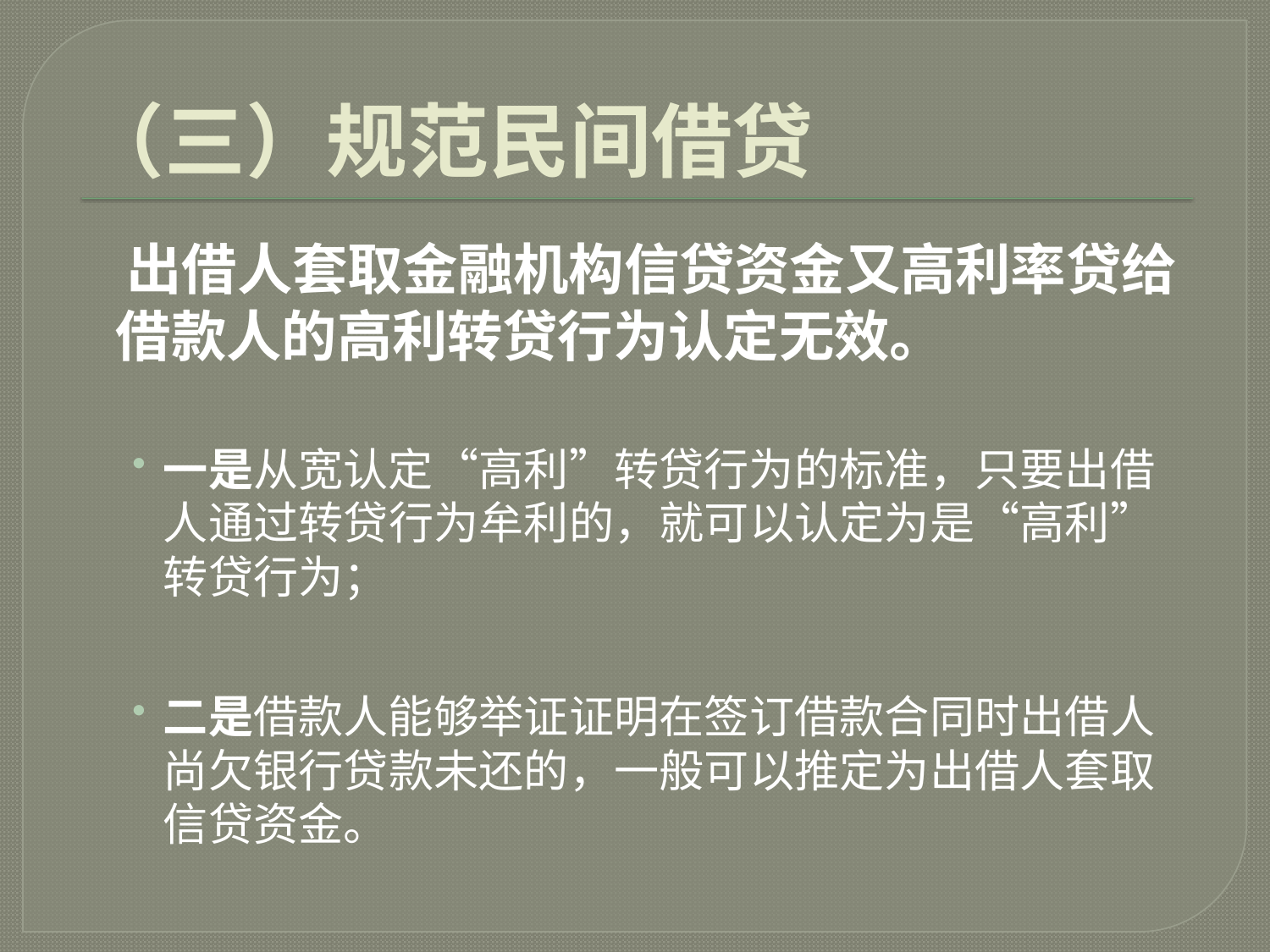

# （三）规范民间借贷
   出借人套取金融机构信贷资金又高利率贷给借款人的高利转贷行为认定无效。

一是从宽认定“高利”转贷行为的标准，只要出借人通过转贷行为牟利的，就可以认定为是“高利”转贷行为；

二是借款人能够举证证明在签订借款合同时出借人尚欠银行贷款未还的，一般可以推定为出借人套取信贷资金。